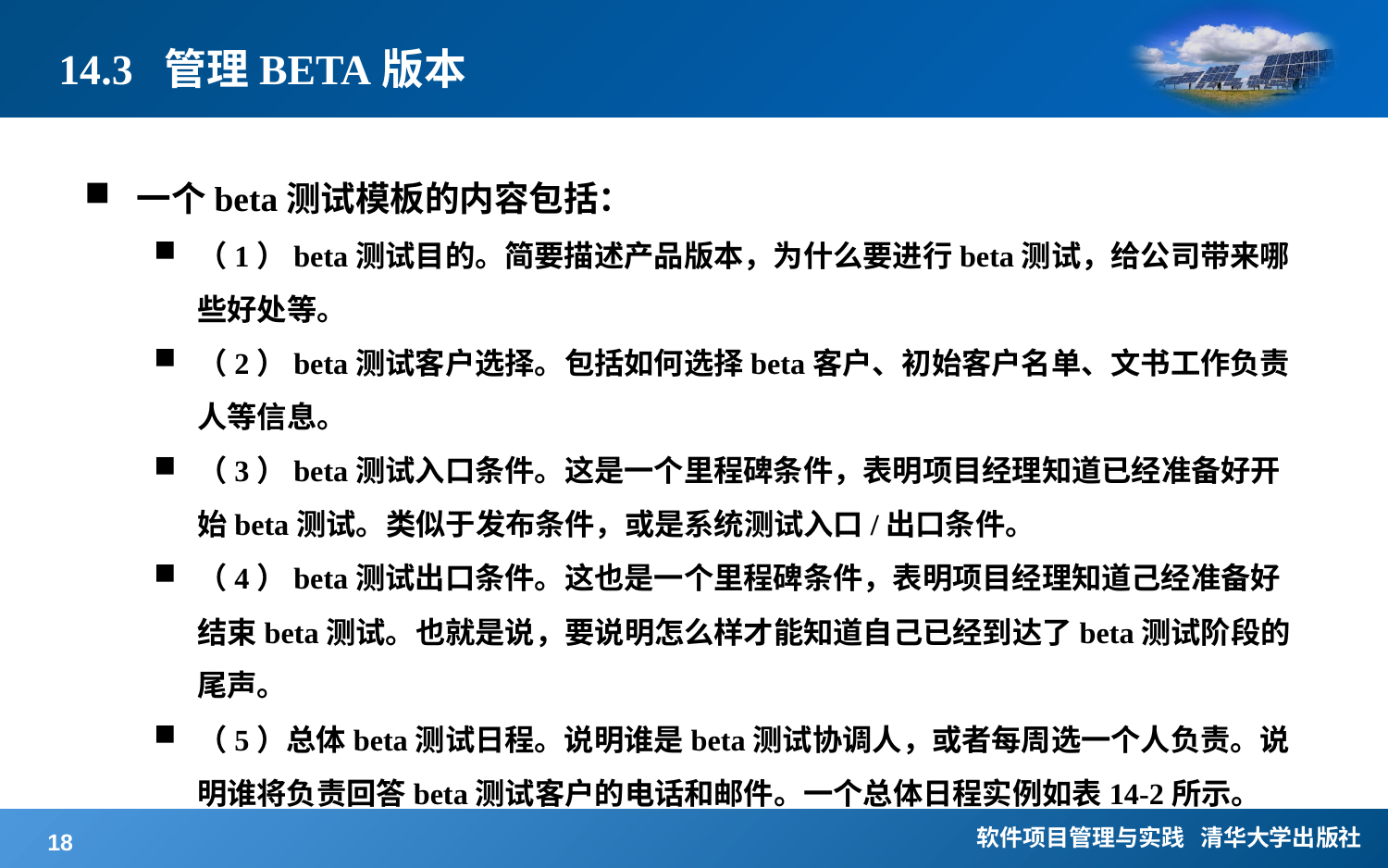

# 14.3  管理BETA版本
一个beta测试模板的内容包括：
（1）beta测试目的。简要描述产品版本，为什么要进行beta测试，给公司带来哪些好处等。
（2）beta测试客户选择。包括如何选择beta客户、初始客户名单、文书工作负责人等信息。
（3）beta测试入口条件。这是一个里程碑条件，表明项目经理知道已经准备好开始beta测试。类似于发布条件，或是系统测试入口/出口条件。
（4）beta测试出口条件。这也是一个里程碑条件，表明项目经理知道己经准备好结束beta测试。也就是说，要说明怎么样才能知道自己已经到达了beta测试阶段的尾声。
（5）总体beta测试日程。说明谁是beta测试协调人，或者每周选一个人负责。说明谁将负责回答beta测试客户的电话和邮件。一个总体日程实例如表14-2所示。